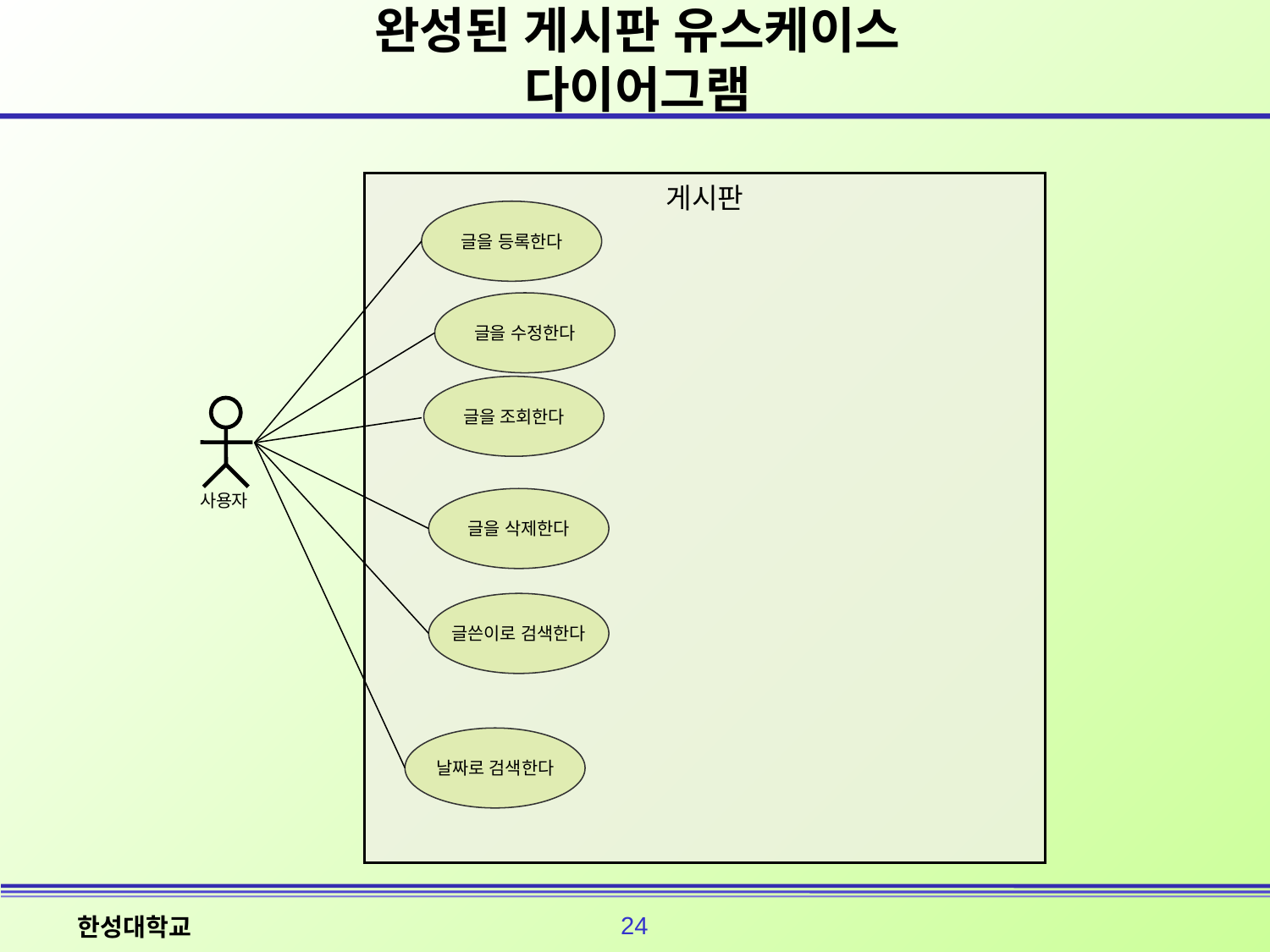

# 완성된 게시판 유스케이스 다이어그램
게시판
글을 등록한다
글을 수정한다
글을 조회한다

사용자

글을 삭제한다
글쓴이로 검색한다
날짜로 검색한다